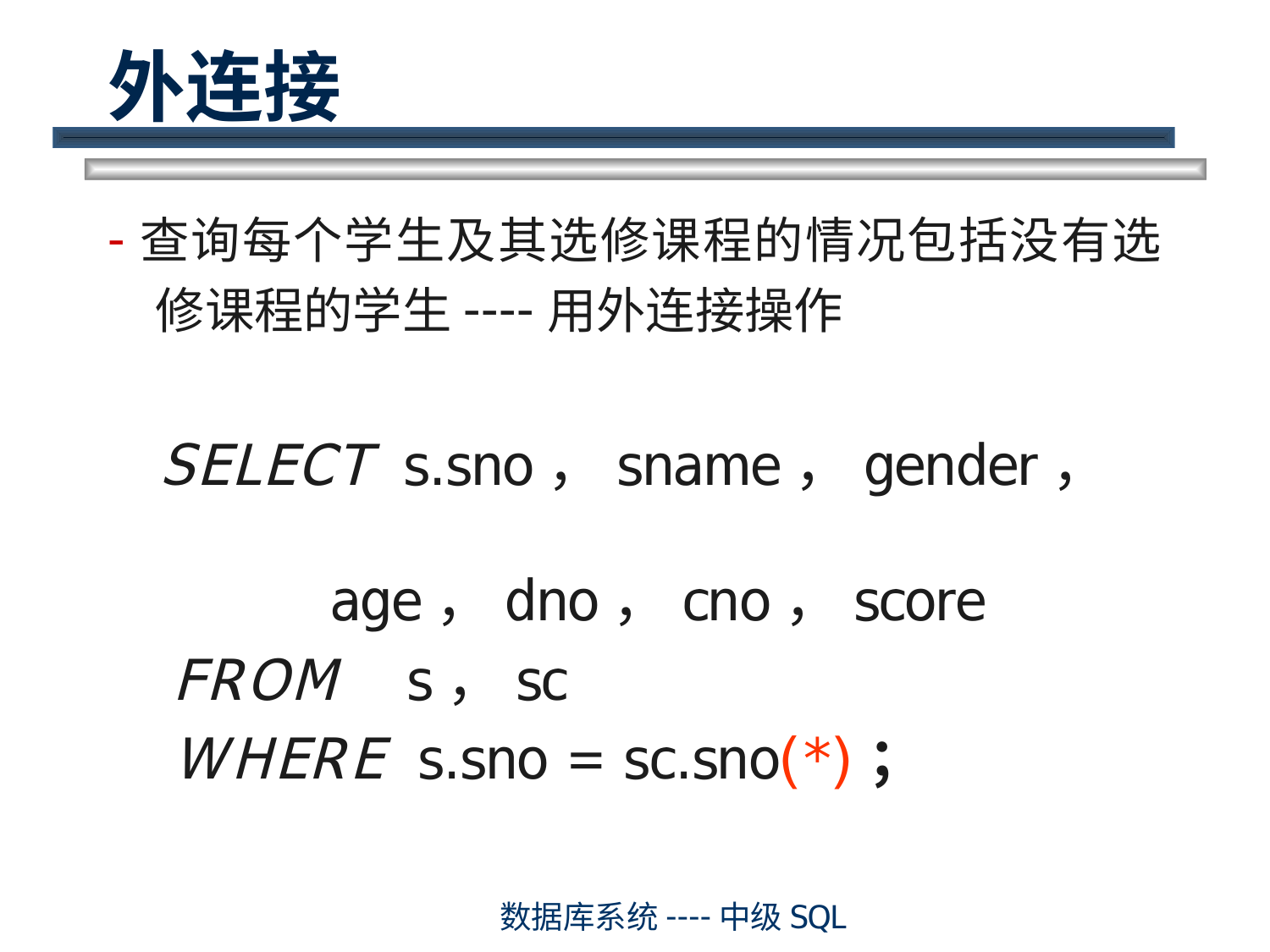

# 外连接
-查询每个学生及其选修课程的情况包括没有选修课程的学生----用外连接操作

SELECT  s.sno，sname，gender，			  age，dno，cno，score
    FROM    s，sc
    WHERE  s.sno = sc.sno(*)；
数据库系统----中级SQL